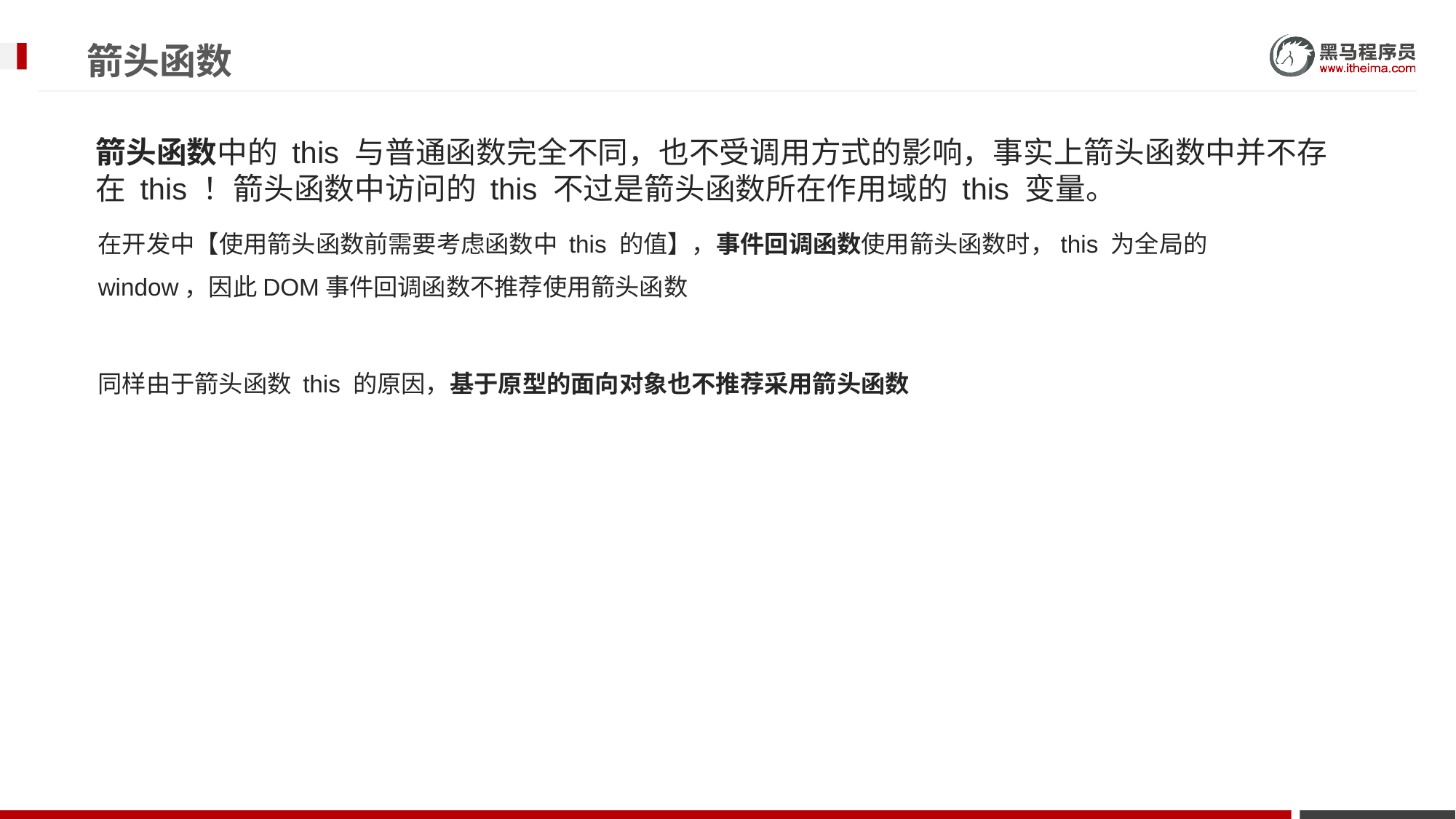

# 箭头函数
箭头函数中的 this 与普通函数完全不同，也不受调用方式的影响，事实上箭头函数中并不存在 this ！箭头函数中访问的 this 不过是箭头函数所在作用域的 this 变量。
在开发中【使用箭头函数前需要考虑函数中 this 的值】，事件回调函数使用箭头函数时，this 为全局的 window，因此DOM事件回调函数不推荐使用箭头函数

同样由于箭头函数 this 的原因，基于原型的面向对象也不推荐采用箭头函数